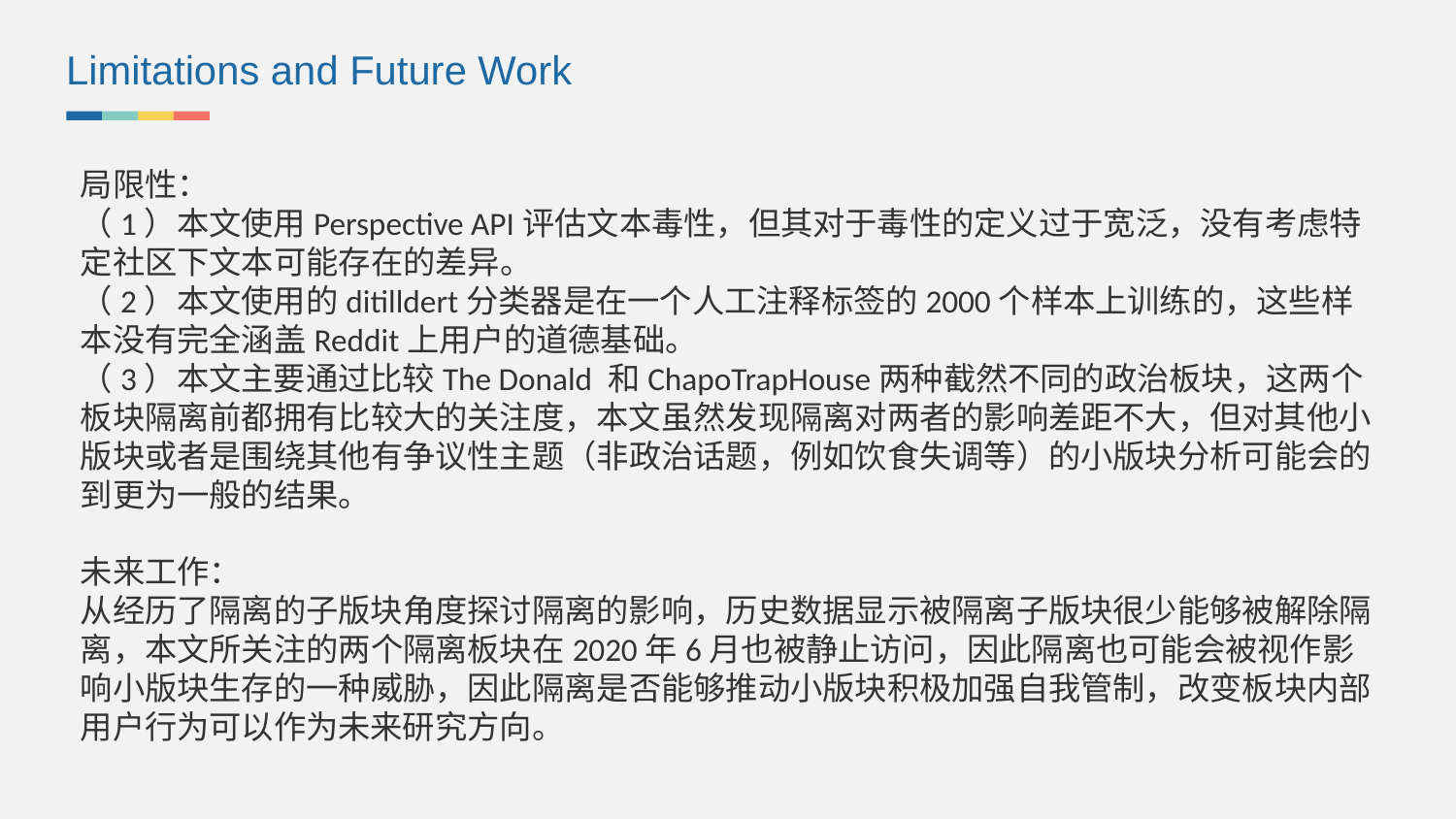

Limitations and Future Work

局限性：
（1）本文使用Perspective API评估文本毒性，但其对于毒性的定义过于宽泛，没有考虑特定社区下文本可能存在的差异。
（2）本文使用的ditilldert分类器是在一个人工注释标签的2000个样本上训练的，这些样本没有完全涵盖Reddit上用户的道德基础。
（3）本文主要通过比较The Donald 和ChapoTrapHouse两种截然不同的政治板块，这两个板块隔离前都拥有比较大的关注度，本文虽然发现隔离对两者的影响差距不大，但对其他小版块或者是围绕其他有争议性主题（非政治话题，例如饮食失调等）的小版块分析可能会的到更为一般的结果。

未来工作：
从经历了隔离的子版块角度探讨隔离的影响，历史数据显示被隔离子版块很少能够被解除隔离，本文所关注的两个隔离板块在2020年6月也被静止访问，因此隔离也可能会被视作影响小版块生存的一种威胁，因此隔离是否能够推动小版块积极加强自我管制，改变板块内部用户行为可以作为未来研究方向。